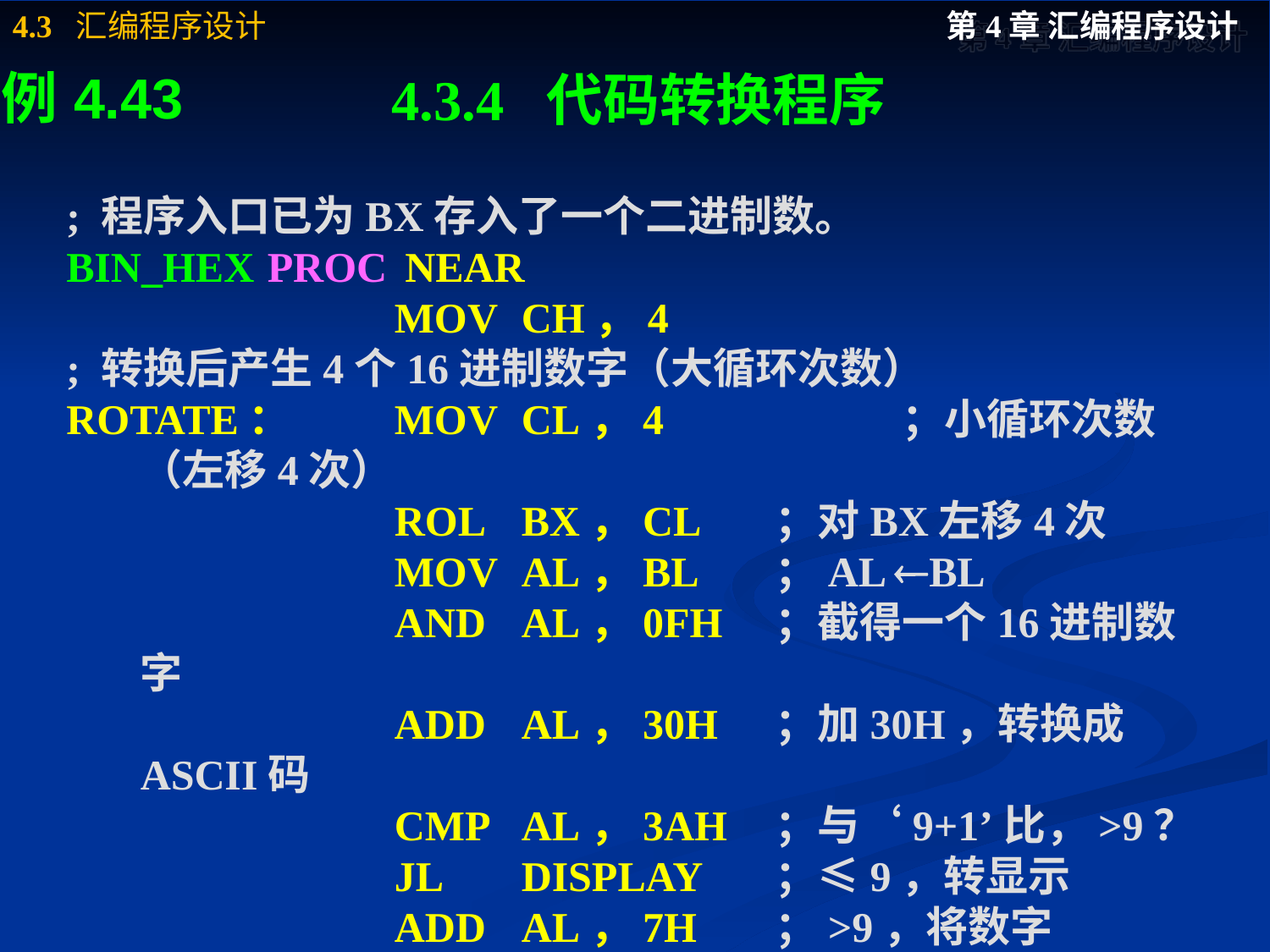

# 4.3.4  代码转换程序
例4.43
; 程序入口已为BX存入了一个二进制数。
BIN_HEX	PROC	 NEAR
			MOV	CH，4
; 转换后产生4个16进制数字（大循环次数）
ROTATE：	MOV	CL，4		；小循环次数（左移4次）
			ROL	BX，CL	；对BX左移4次
			MOV	AL，BL	；AL ←BL
			AND	AL，0FH	；截得一个16进制数字
			ADD	AL，30H	；加30H，转换成ASCII码
			CMP	AL，3AH	；与‘9+1’比，>9？
			JL	DISPLAY	；≤9，转显示
			ADD	AL，7H	；>9，将数字0AH~0FH
						;   转换成ASCII码